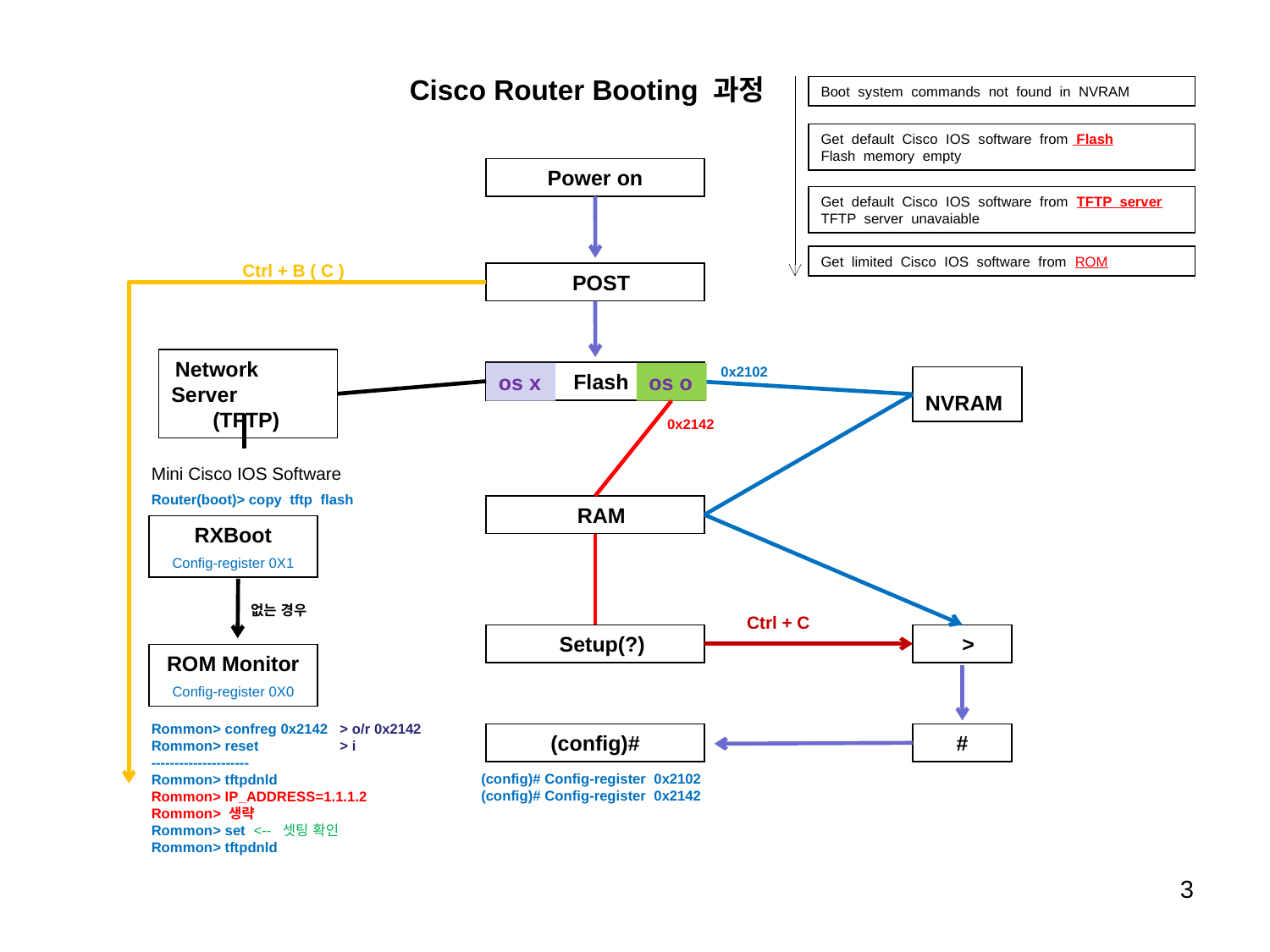

# Cisco Router Booting 과정
Boot  system  commands  not  found  in  NVRAM
Get  default  Cisco  IOS  software  from  Flash
Flash  memory  empty
Power on
Get  default  Cisco  IOS  software  from  TFTP  server
TFTP  server  unavaiable
Get  limited  Cisco  IOS  software  from  ROM
Ctrl + B ( C )
   POST
 Network Server
       (TFTP)
0x2102
  Flash
os x
os o
  NVRAM
0x2142
Mini Cisco IOS Software
Router(boot)> copy  tftp  flash
   RAM
RXBoot
Config-register 0X1

없는 경우
Ctrl + C
   Setup(?)
  >
ROM Monitor
Config-register 0X0
> o/r 0x2142
> i
Rommon> confreg 0x2142  Rommon> reset
---------------------
Rommon> tftpdnld
Rommon> IP_ADDRESS=1.1.1.2
Rommon> 생략
Rommon> set  <--  셋팅 확인
Rommon> tftpdnld
(config)#
#
(config)# Config-register  0x2102
(config)# Config-register  0x2142
3